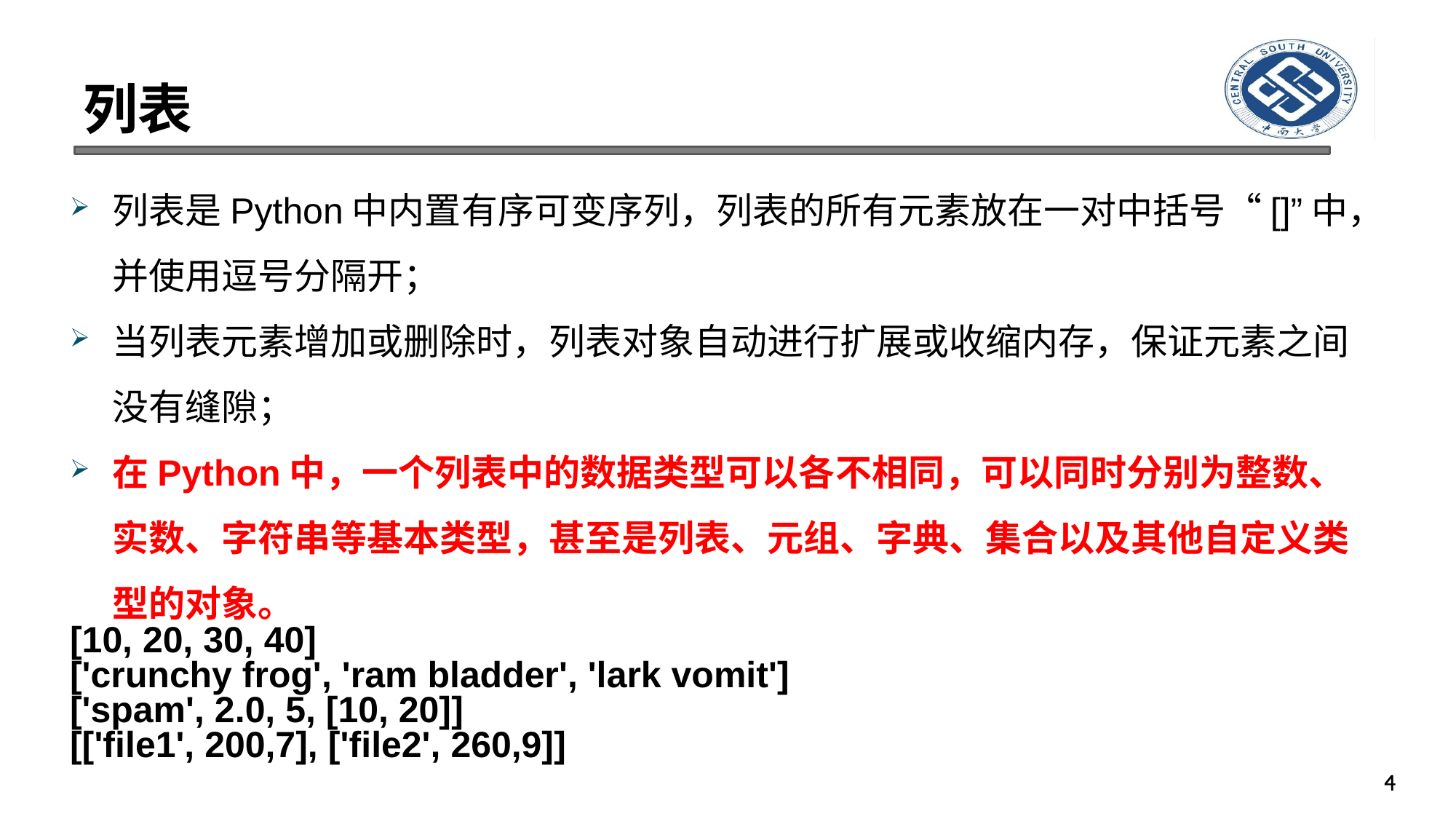

# 列表
列表是Python中内置有序可变序列，列表的所有元素放在一对中括号“[]”中，并使用逗号分隔开；
当列表元素增加或删除时，列表对象自动进行扩展或收缩内存，保证元素之间没有缝隙；
在Python中，一个列表中的数据类型可以各不相同，可以同时分别为整数、实数、字符串等基本类型，甚至是列表、元组、字典、集合以及其他自定义类型的对象。
[10, 20, 30, 40]
['crunchy frog', 'ram bladder', 'lark vomit']
['spam', 2.0, 5, [10, 20]]
[['file1', 200,7], ['file2', 260,9]]
4